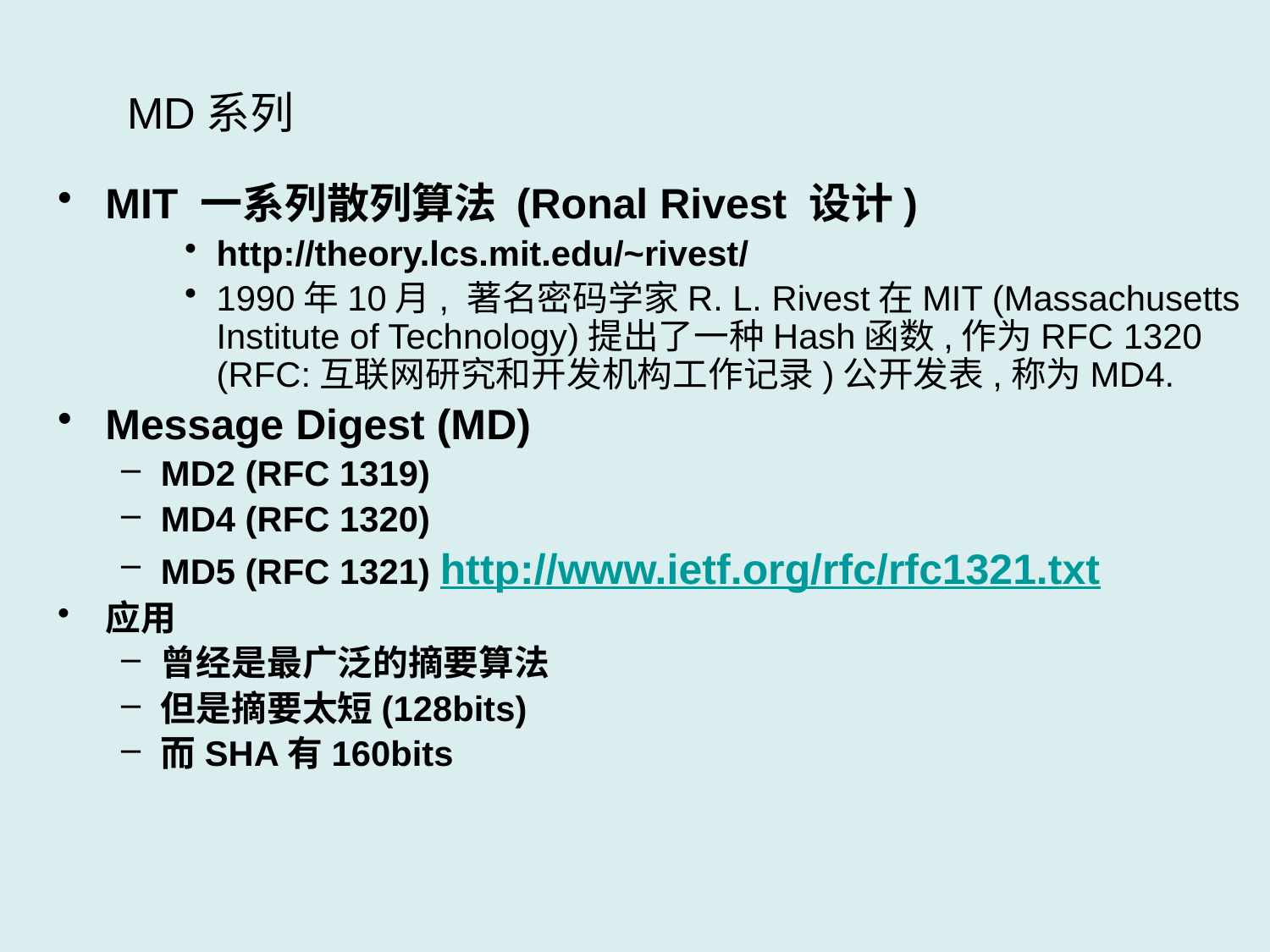

# MD系列
MIT 一系列散列算法 (Ronal Rivest 设计)
http://theory.lcs.mit.edu/~rivest/
1990年10月, 著名密码学家R. L. Rivest在MIT (Massachusetts Institute of Technology)提出了一种Hash函数,作为RFC 1320 (RFC:互联网研究和开发机构工作记录)公开发表,称为MD4.
Message Digest (MD)
MD2 (RFC 1319)
MD4 (RFC 1320)
MD5 (RFC 1321) http://www.ietf.org/rfc/rfc1321.txt
应用
曾经是最广泛的摘要算法
但是摘要太短(128bits)
而SHA有160bits